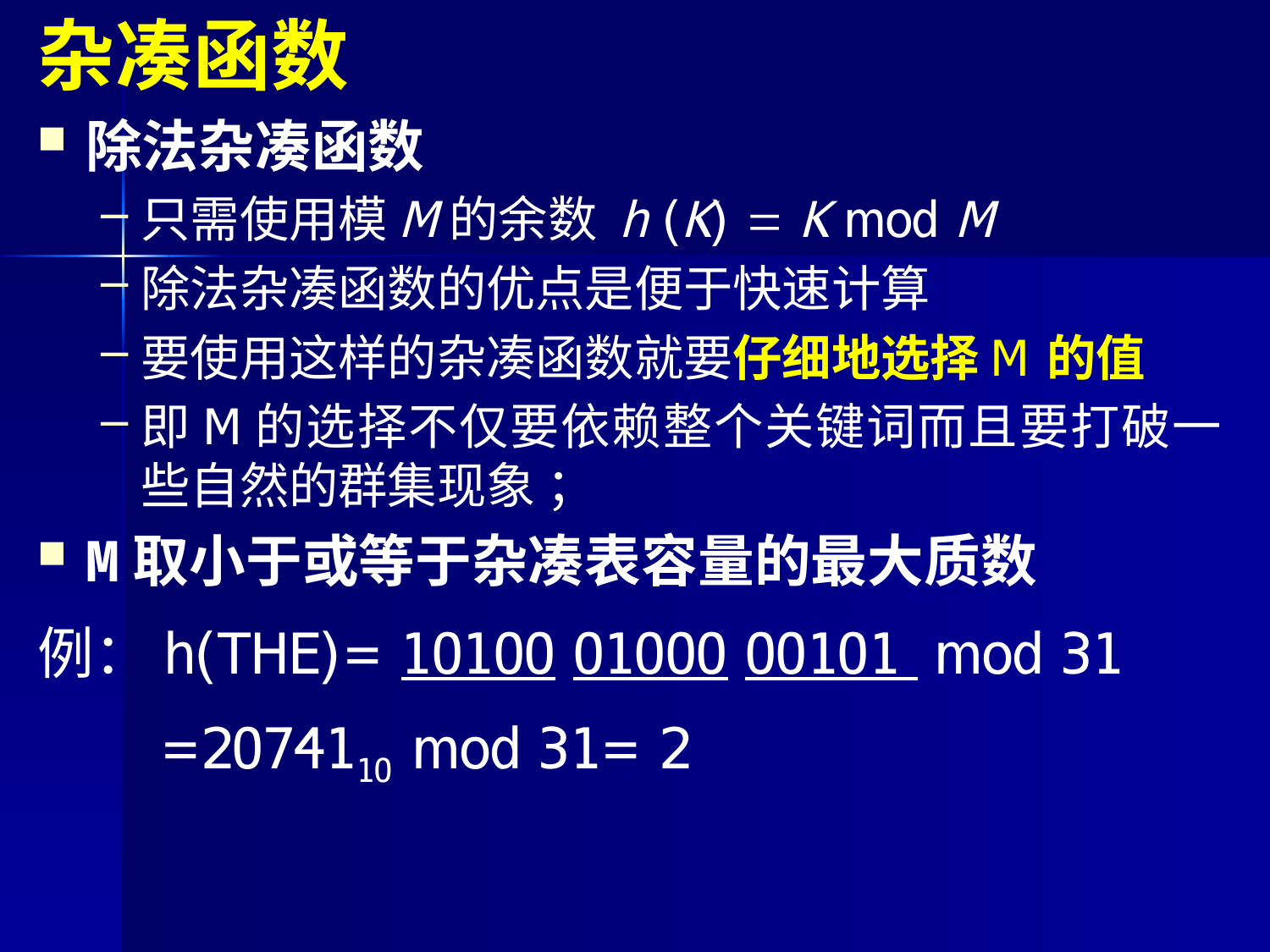

杂凑函数
除法杂凑函数
只需使用模M的余数 h (K) = K mod M
除法杂凑函数的优点是便于快速计算
要使用这样的杂凑函数就要仔细地选择M的值
即M的选择不仅要依赖整个关键词而且要打破一些自然的群集现象 ；
M取小于或等于杂凑表容量的最大质数
例：h(THE)= 10100 01000 00101  mod 31
       =2074110  mod 31= 2